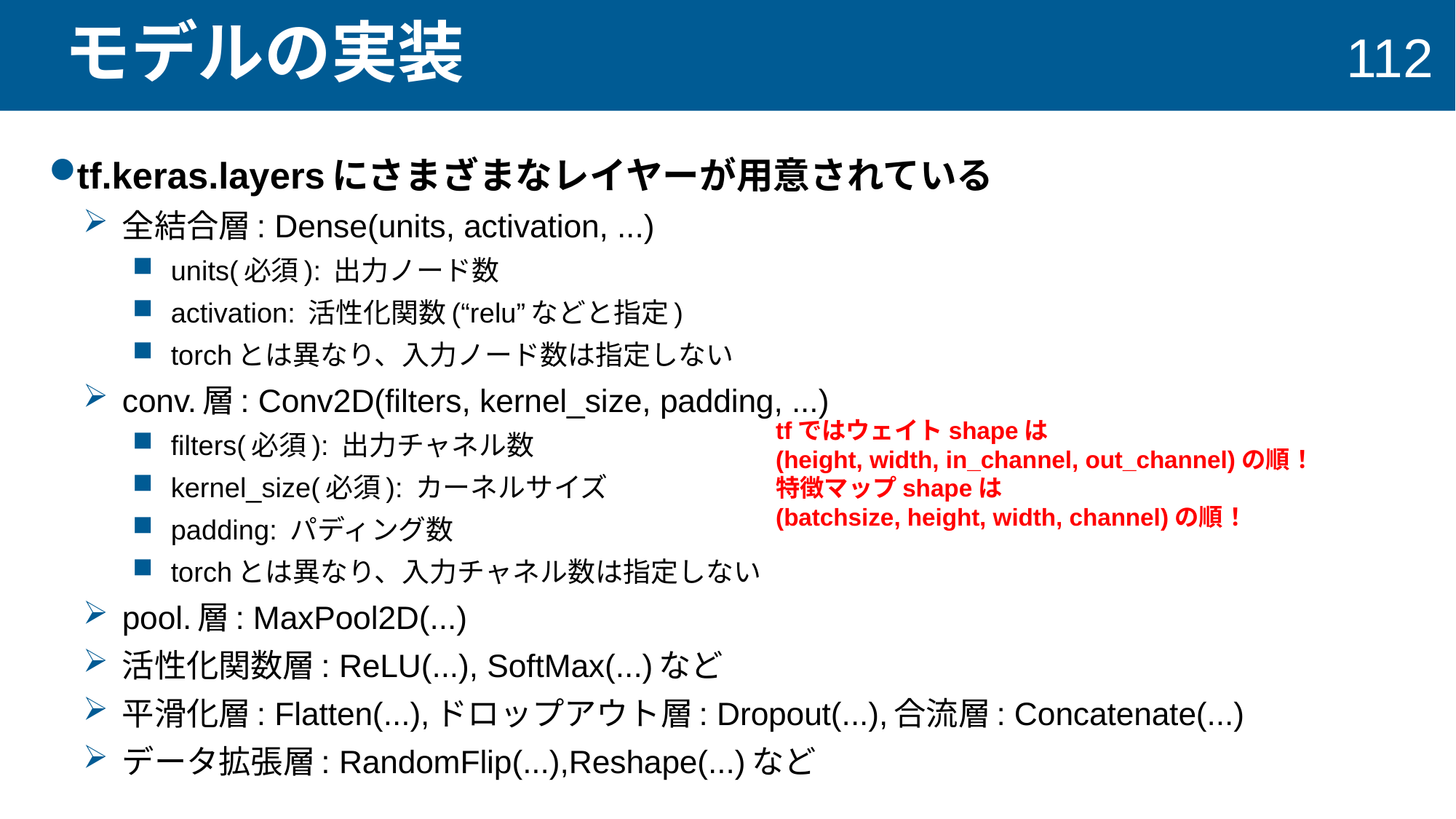

# モデルの実装
112
tf.keras.layersにさまざまなレイヤーが用意されている
全結合層: Dense(units, activation, ...)
units(必須): 出力ノード数
activation: 活性化関数(“relu”などと指定)
torchとは異なり、入力ノード数は指定しない
conv.層: Conv2D(filters, kernel_size, padding, ...)
filters(必須): 出力チャネル数
kernel_size(必須): カーネルサイズ
padding: パディング数
torchとは異なり、入力チャネル数は指定しない
pool.層: MaxPool2D(...)
活性化関数層: ReLU(...), SoftMax(...)など
平滑化層: Flatten(...),ドロップアウト層: Dropout(...),合流層: Concatenate(...)
データ拡張層: RandomFlip(...),Reshape(...)など

tfではウェイトshapeは
(height, width, in_channel, out_channel)の順！
特徴マップshapeは
(batchsize, height, width, channel)の順！